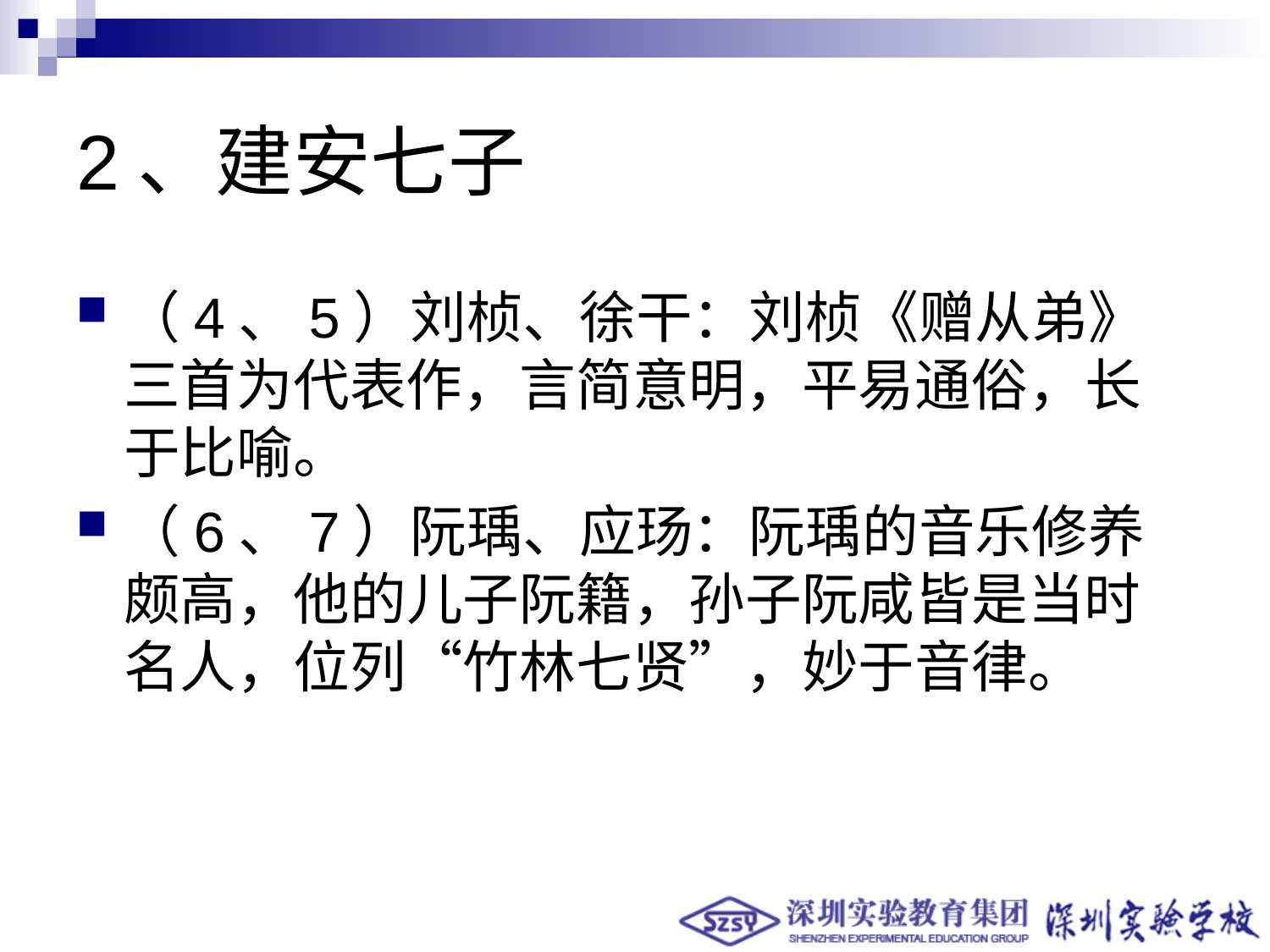

# 2、建安七子
（4、5）刘桢、徐干：刘桢《赠从弟》三首为代表作，言简意明，平易通俗，长于比喻。
（6、7）阮瑀、应玚：阮瑀的音乐修养颇高，他的儿子阮籍，孙子阮咸皆是当时名人，位列“竹林七贤”，妙于音律。